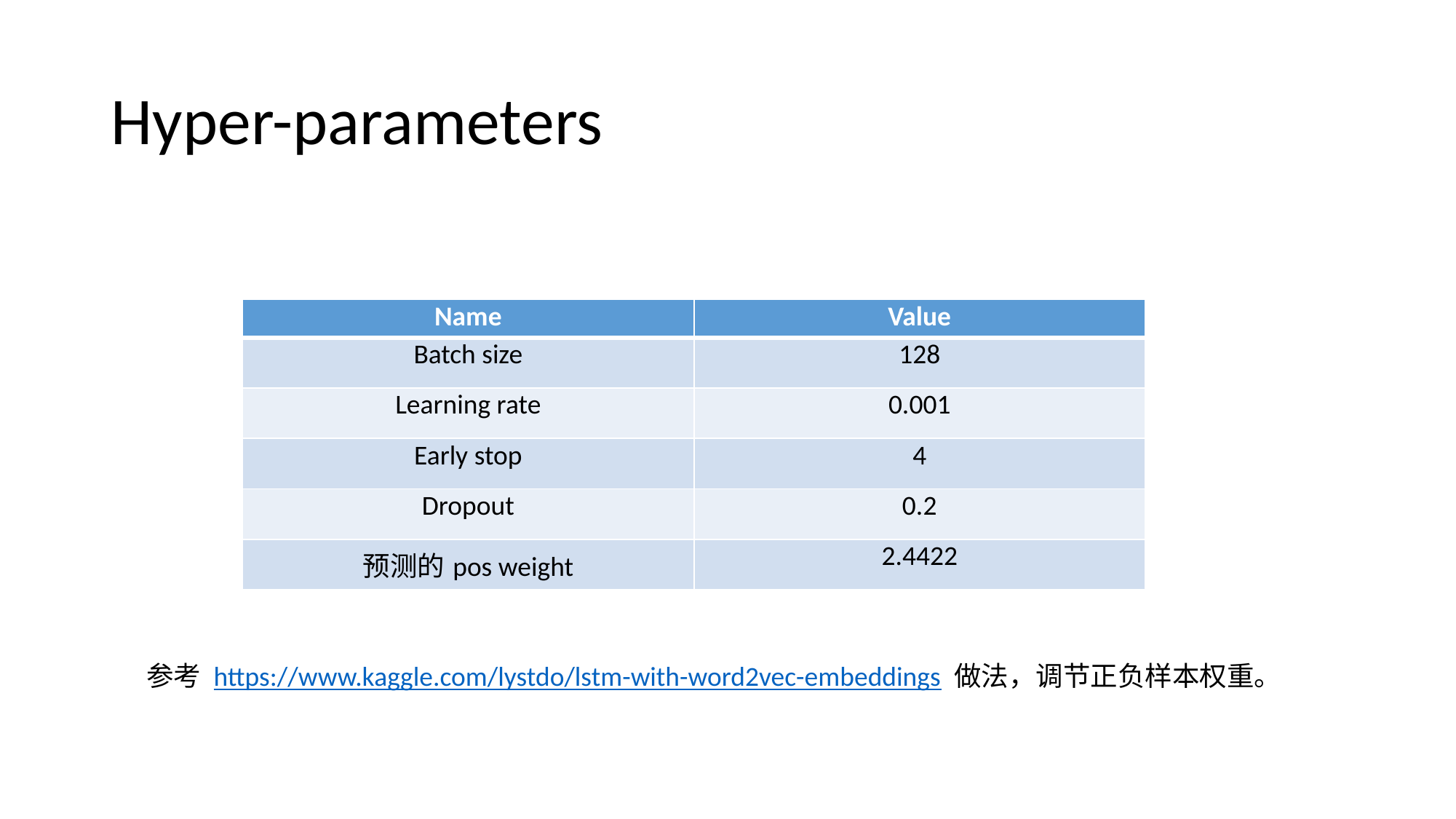

# Hyper-parameters
| Name | Value |
| --- | --- |
| Batch size | 128 |
| Learning rate | 0.001 |
| Early stop | 4 |
| Dropout | 0.2 |
| 预测的pos weight | 2.4422 |
参考 https://www.kaggle.com/lystdo/lstm-with-word2vec-embeddings 做法，调节正负样本权重。